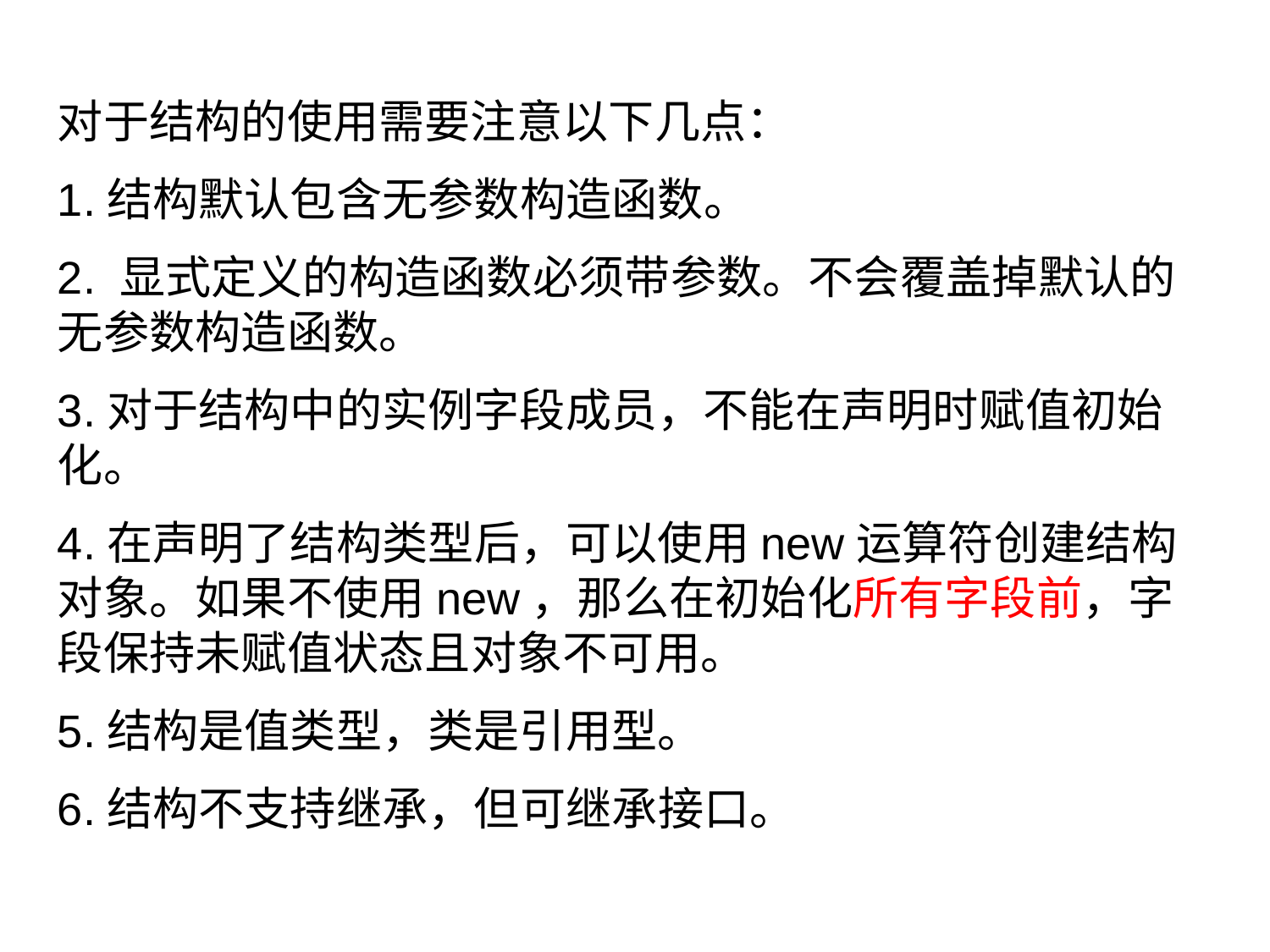

对于结构的使用需要注意以下几点：
1.结构默认包含无参数构造函数。
2. 显式定义的构造函数必须带参数。不会覆盖掉默认的无参数构造函数。
3.对于结构中的实例字段成员，不能在声明时赋值初始化。
4.在声明了结构类型后，可以使用new运算符创建结构对象。如果不使用new，那么在初始化所有字段前，字段保持未赋值状态且对象不可用。
5.结构是值类型，类是引用型。
6.结构不支持继承，但可继承接口。